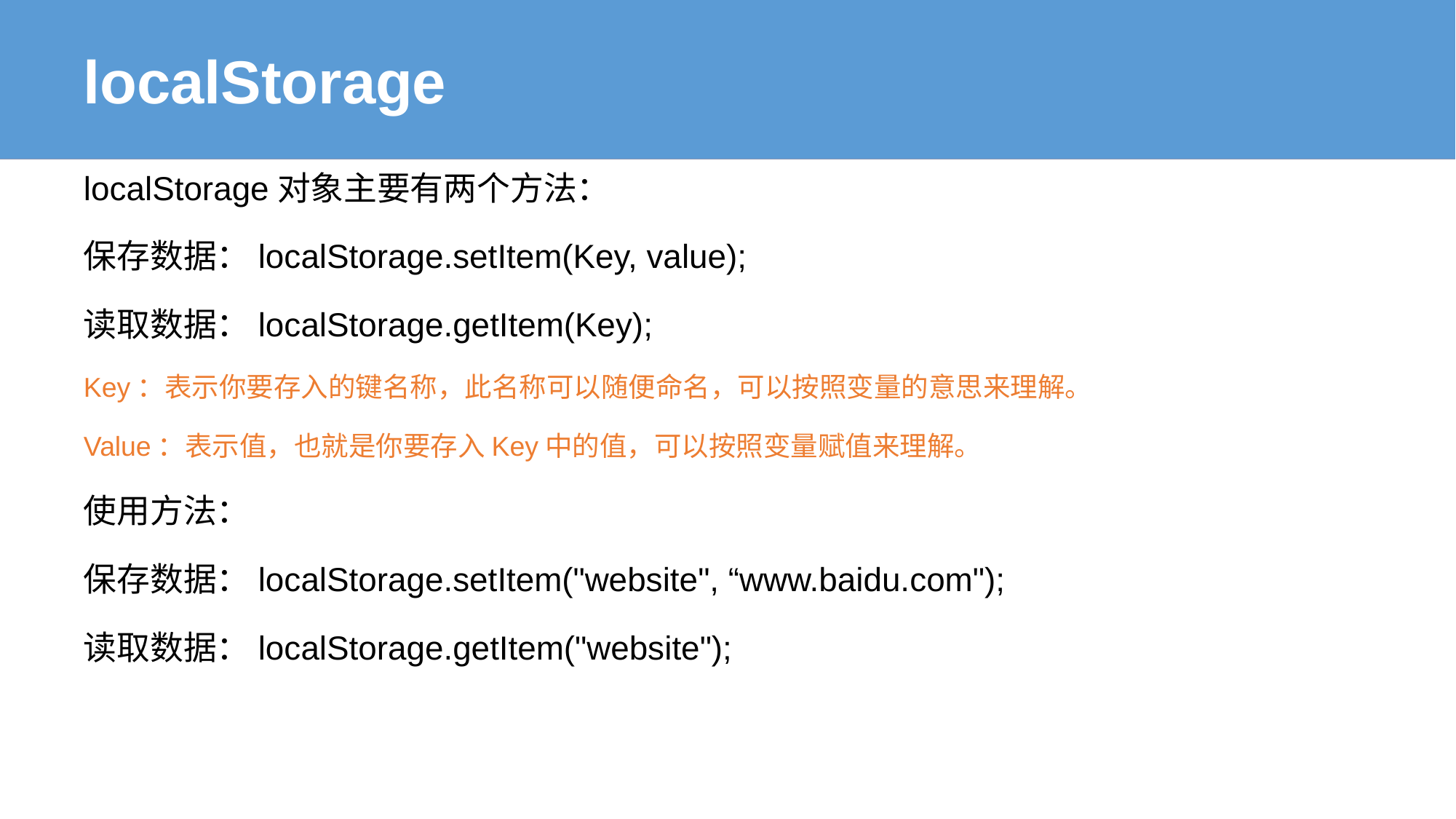

# localStorage
localStorage对象主要有两个方法：
保存数据：localStorage.setItem(Key, value);
读取数据：localStorage.getItem(Key);
Key：表示你要存入的键名称，此名称可以随便命名，可以按照变量的意思来理解。
Value：表示值，也就是你要存入Key中的值，可以按照变量赋值来理解。
使用方法：
保存数据：localStorage.setItem("website", “www.baidu.com");
读取数据：localStorage.getItem("website");